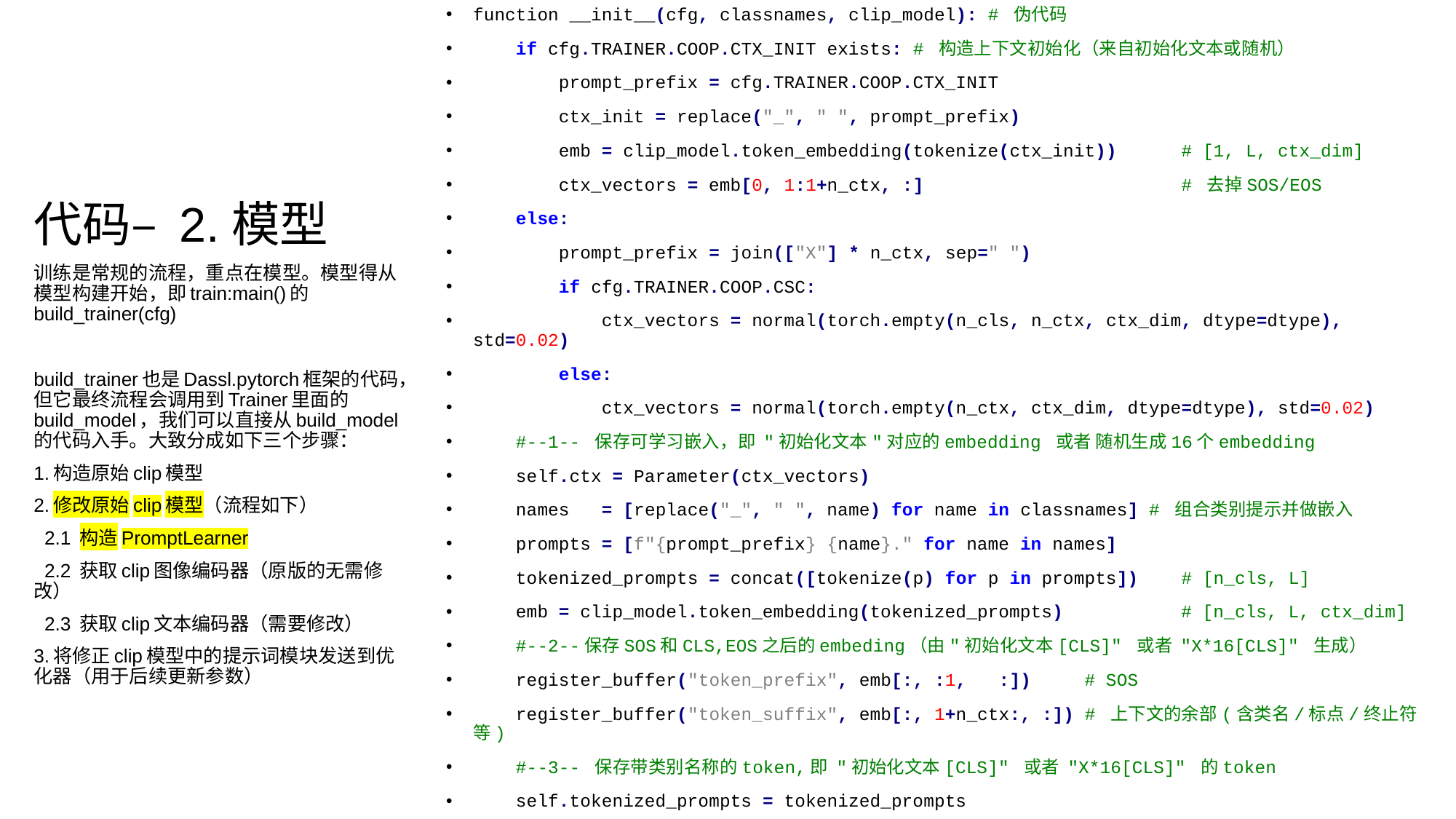

function __init__(cfg, classnames, clip_model): # 伪代码
    if cfg.TRAINER.COOP.CTX_INIT exists: # 构造上下文初始化（来自初始化文本或随机）
        prompt_prefix = cfg.TRAINER.COOP.CTX_INIT
        ctx_init = replace("_", " ", prompt_prefix)
        emb = clip_model.token_embedding(tokenize(ctx_init))      # [1, L, ctx_dim]
        ctx_vectors = emb[0, 1:1+n_ctx, :]                        # 去掉SOS/EOS
    else:
        prompt_prefix = join(["X"] * n_ctx, sep=" ")
        if cfg.TRAINER.COOP.CSC:
            ctx_vectors = normal(torch.empty(n_cls, n_ctx, ctx_dim, dtype=dtype), std=0.02)
        else:
            ctx_vectors = normal(torch.empty(n_ctx, ctx_dim, dtype=dtype), std=0.02)
    #--1-- 保存可学习嵌入，即 "初始化文本"对应的embedding 或者 随机生成16个embedding
    self.ctx = Parameter(ctx_vectors)
    names   = [replace("_", " ", name) for name in classnames] # 组合类别提示并做嵌入
    prompts = [f"{prompt_prefix} {name}." for name in names]
    tokenized_prompts = concat([tokenize(p) for p in prompts])    # [n_cls, L]
    emb = clip_model.token_embedding(tokenized_prompts)           # [n_cls, L, ctx_dim]
    #--2--保存SOS和CLS,EOS之后的embeding（由"初始化文本[CLS]" 或者 "X*16[CLS]" 生成）
    register_buffer("token_prefix", emb[:, :1,   :])     # SOS
    register_buffer("token_suffix", emb[:, 1+n_ctx:, :]) # 上下文的余部(含类名/标点/终止符等)
    #--3-- 保存带类别名称的token,即 "初始化文本[CLS]" 或者 "X*16[CLS]" 的token
    self.tokenized_prompts = tokenized_prompts
# 代码– 2.模型
训练是常规的流程，重点在模型。模型得从模型构建开始，即train:main()的build_trainer(cfg)

build_trainer也是Dassl.pytorch框架的代码，但它最终流程会调用到Trainer里面的build_model，我们可以直接从build_model的代码入手。大致分成如下三个步骤：
1.构造原始clip模型
2.修改原始clip模型（流程如下）
  2.1 构造PromptLearner
  2.2 获取clip图像编码器（原版的无需修改）
  2.3 获取clip文本编码器（需要修改）
3.将修正clip模型中的提示词模块发送到优化器（用于后续更新参数）